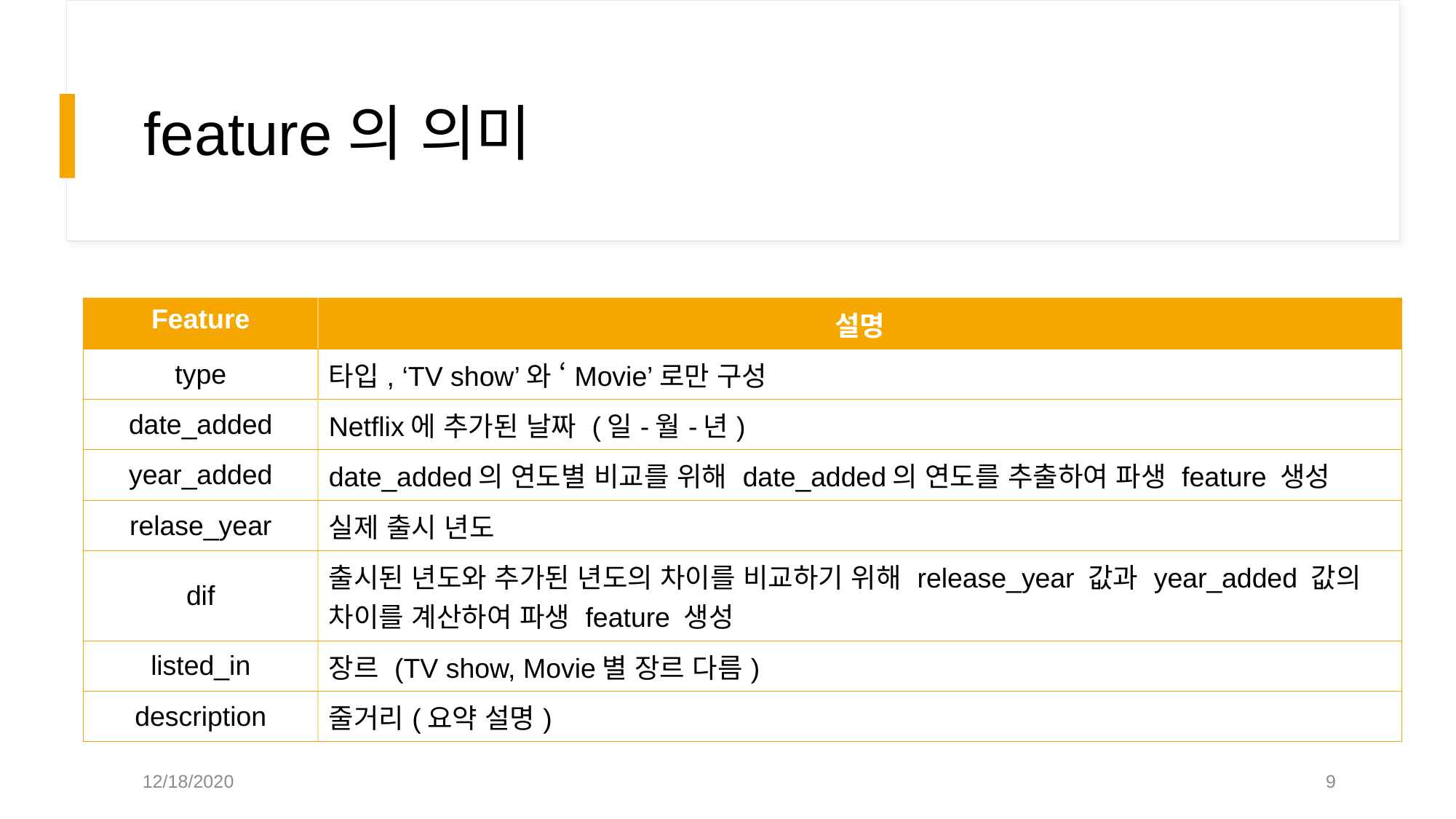

# feature의 의미
| Feature | 설명 |
| --- | --- |
| type | 타입, ‘TV show’와 ‘Movie’로만 구성 |
| date\_added | Netflix에 추가된 날짜 (일-월-년) |
| year\_added | date\_added의 연도별 비교를 위해 date\_added의 연도를 추출하여 파생 feature 생성 |
| relase\_year | 실제 출시 년도 |
| dif | 출시된 년도와 추가된 년도의 차이를 비교하기 위해 release\_year 값과 year\_added 값의 차이를 계산하여 파생 feature 생성 |
| listed\_in | 장르 (TV show, Movie별 장르 다름) |
| description | 줄거리(요약 설명) |
12/18/2020
9